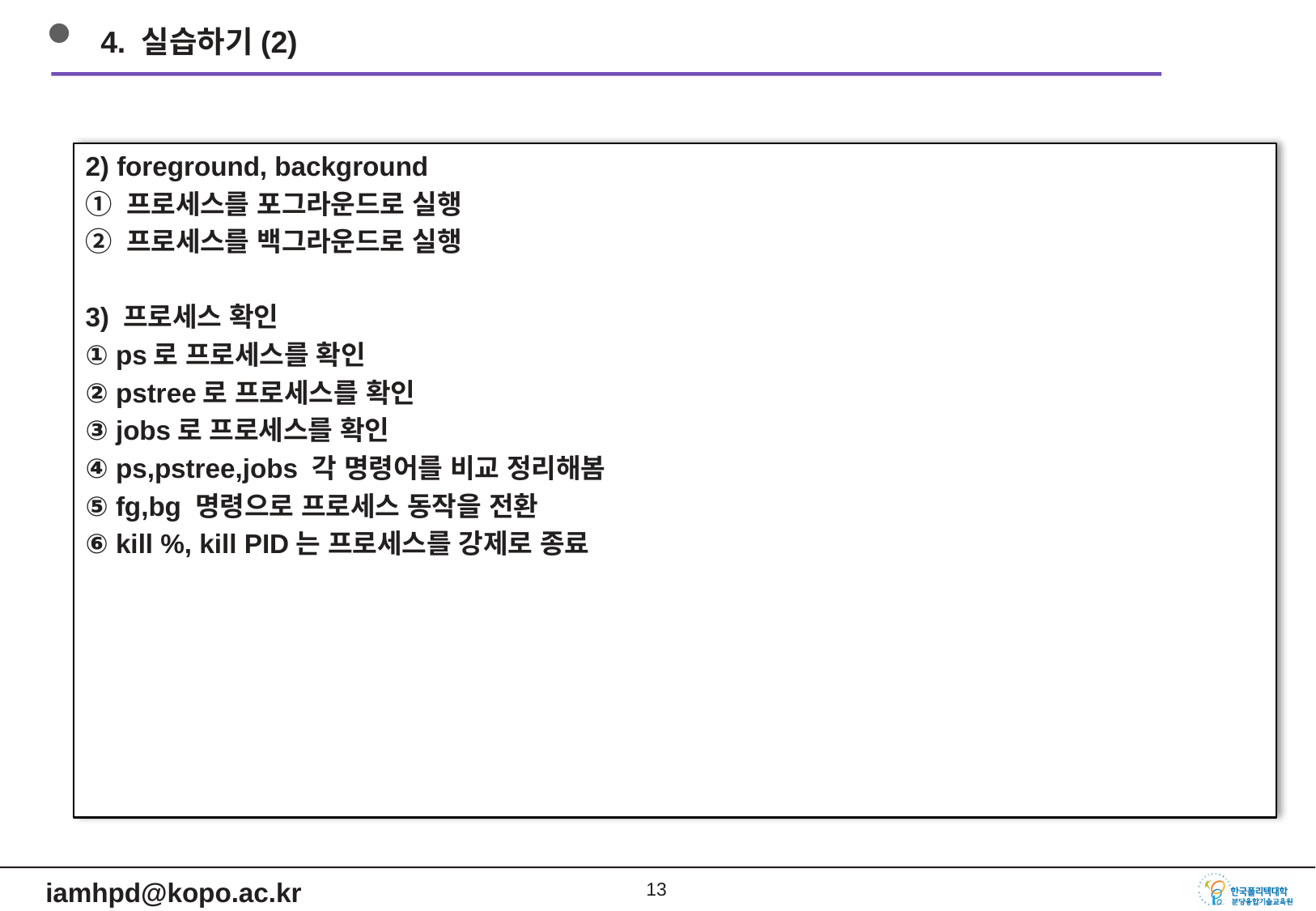

4. 실습하기(2)
2) foreground, background
① 프로세스를 포그라운드로 실행
② 프로세스를 백그라운드로 실행

3) 프로세스 확인
① ps로 프로세스를 확인
② pstree로 프로세스를 확인
③ jobs로 프로세스를 확인
④ ps,pstree,jobs 각 명령어를 비교 정리해봄
⑤ fg,bg 명령으로 프로세스 동작을 전환
⑥ kill %, kill PID는 프로세스를 강제로 종료

13